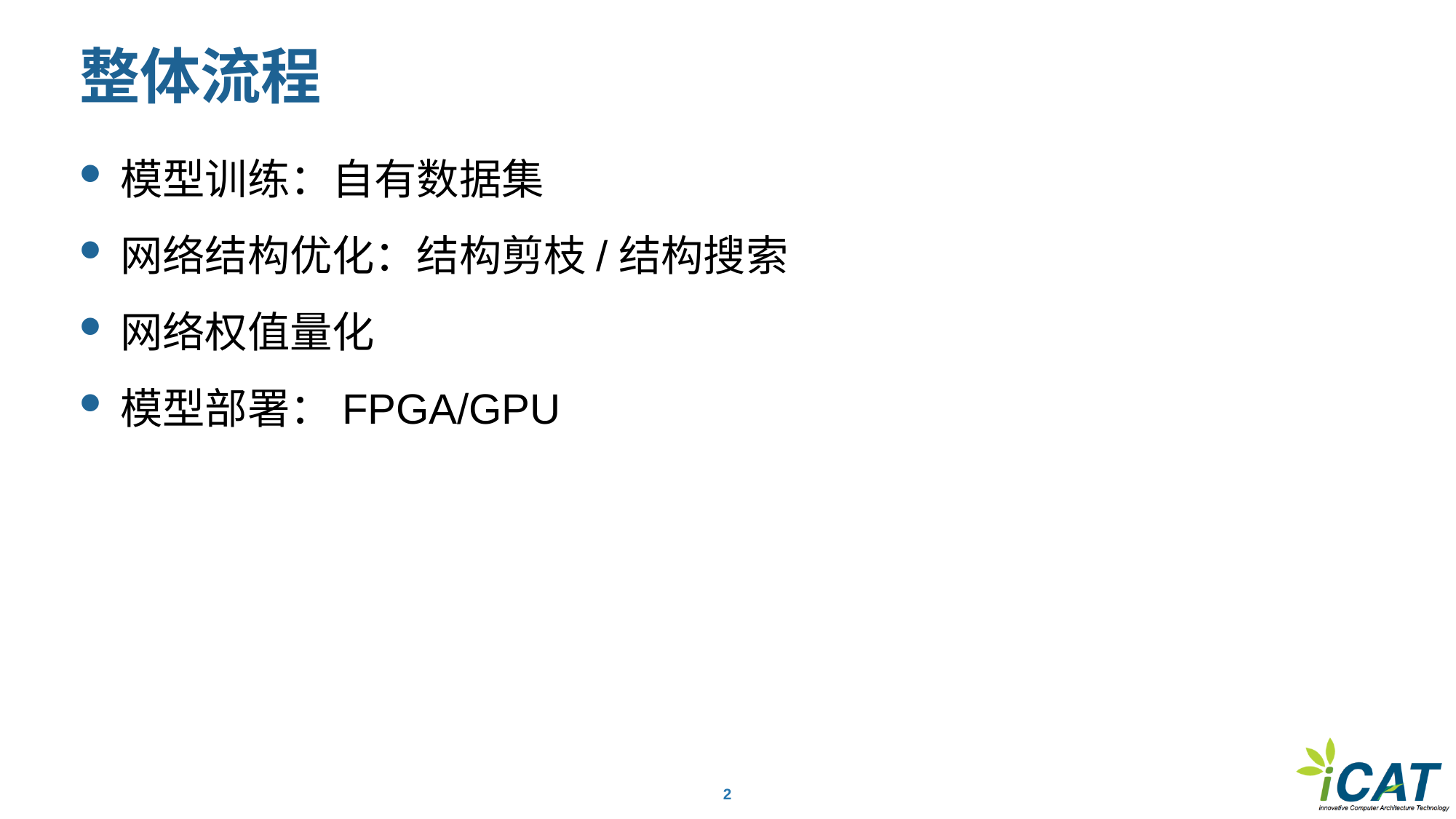

# 整体流程
模型训练：自有数据集
网络结构优化：结构剪枝/结构搜索
网络权值量化
模型部署：FPGA/GPU
2